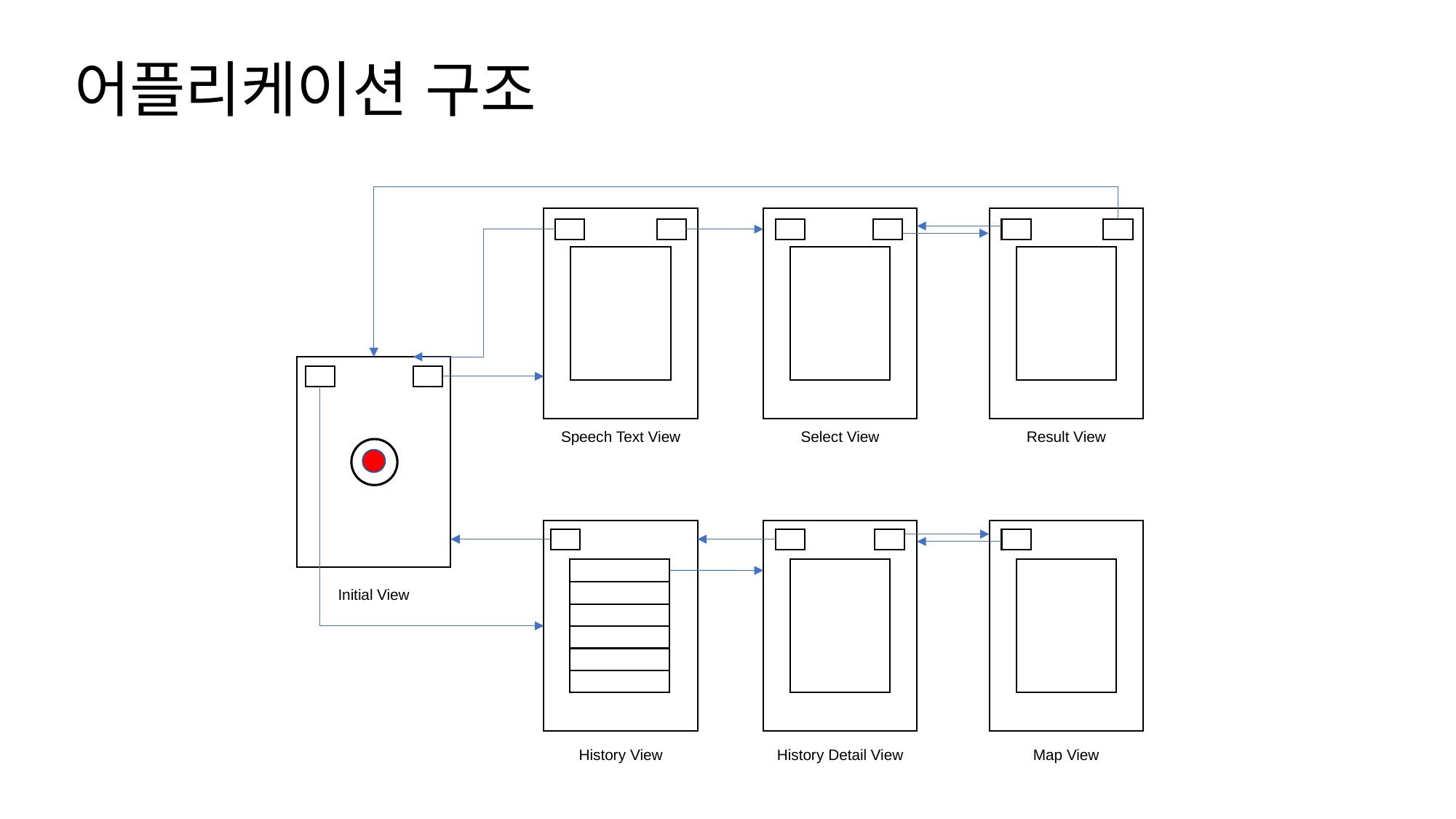

어플리케이션 구조

Speech Text View
Select View
Result View

Initial View

History View
History Detail View
Map View